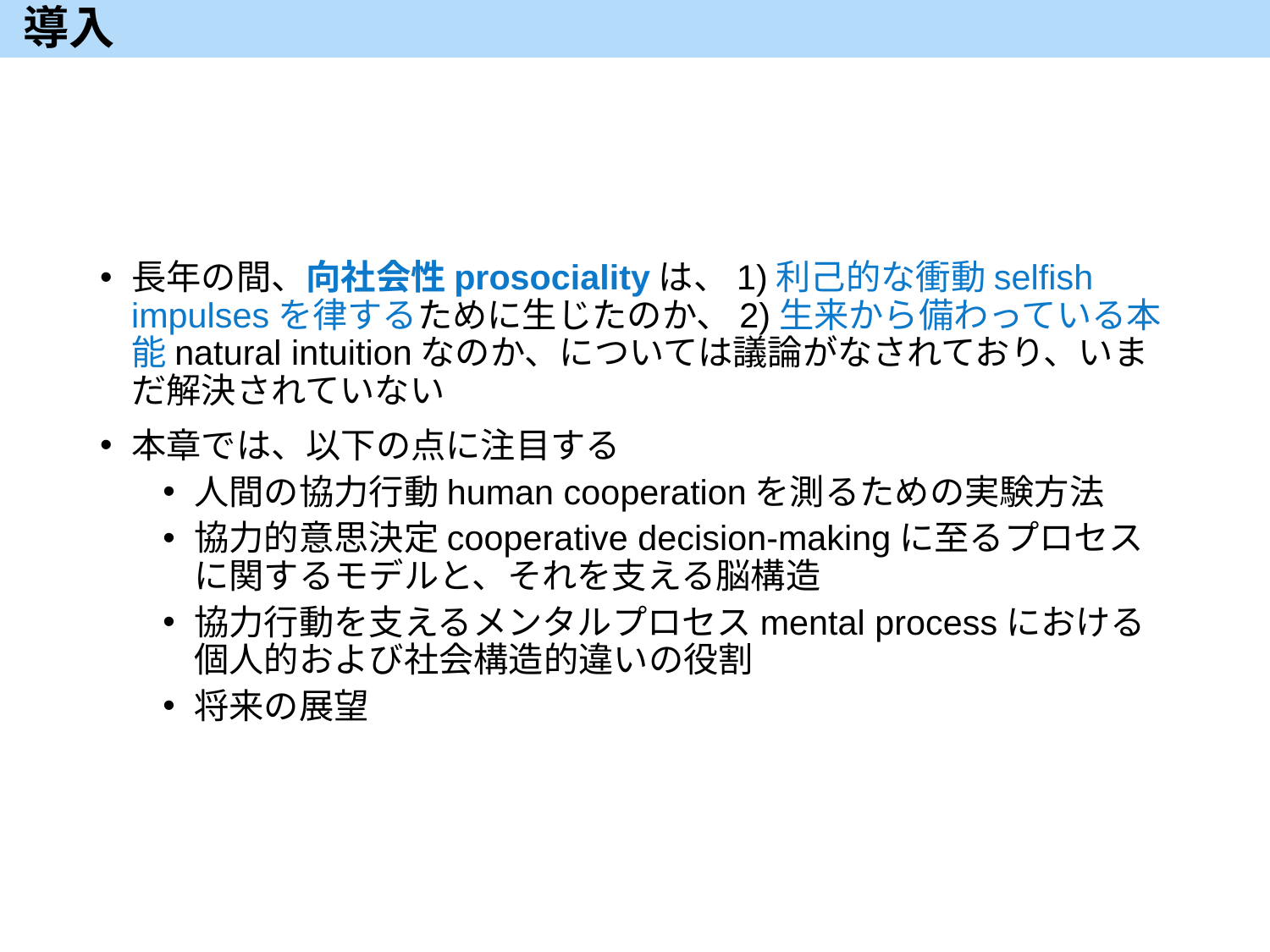

# 導入
長年の間、向社会性prosocialityは、1)利己的な衝動selfish impulsesを律するために生じたのか、2)生来から備わっている本能natural intuitionなのか、については議論がなされており、いまだ解決されていない
本章では、以下の点に注目する
人間の協力行動human cooperationを測るための実験方法
協力的意思決定cooperative decision-makingに至るプロセスに関するモデルと、それを支える脳構造
協力行動を支えるメンタルプロセスmental processにおける個人的および社会構造的違いの役割
将来の展望